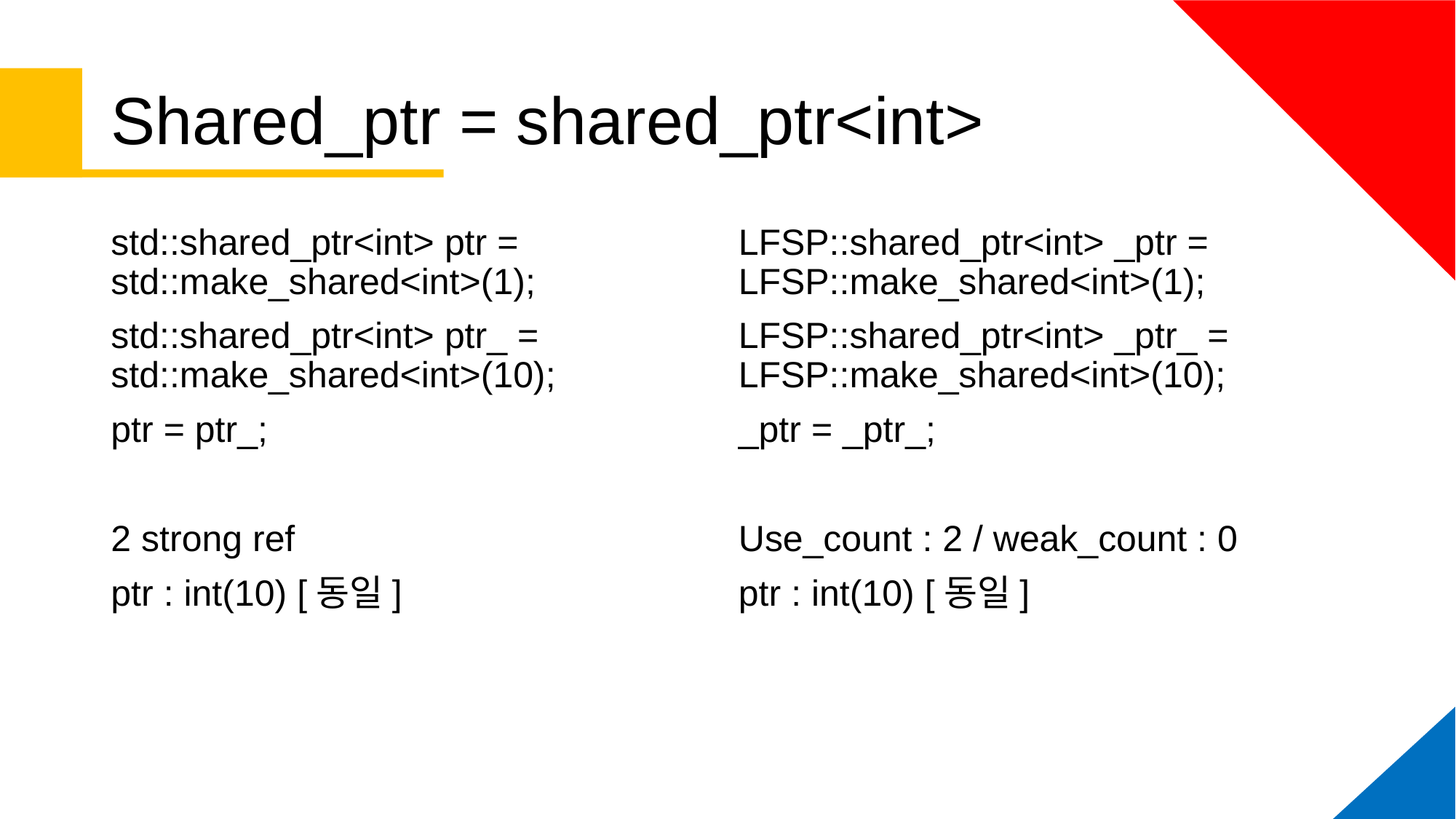

# Shared_ptr = shared_ptr<int>

std::shared_ptr<int> ptr = std::make_shared<int>(1);
std::shared_ptr<int> ptr_ = std::make_shared<int>(10);
ptr = ptr_;

2 strong ref
ptr : int(10) [동일]

LFSP::shared_ptr<int> _ptr = LFSP::make_shared<int>(1);
LFSP::shared_ptr<int> _ptr_ = LFSP::make_shared<int>(10);
_ptr = _ptr_;

Use_count : 2 / weak_count : 0
ptr : int(10) [동일]